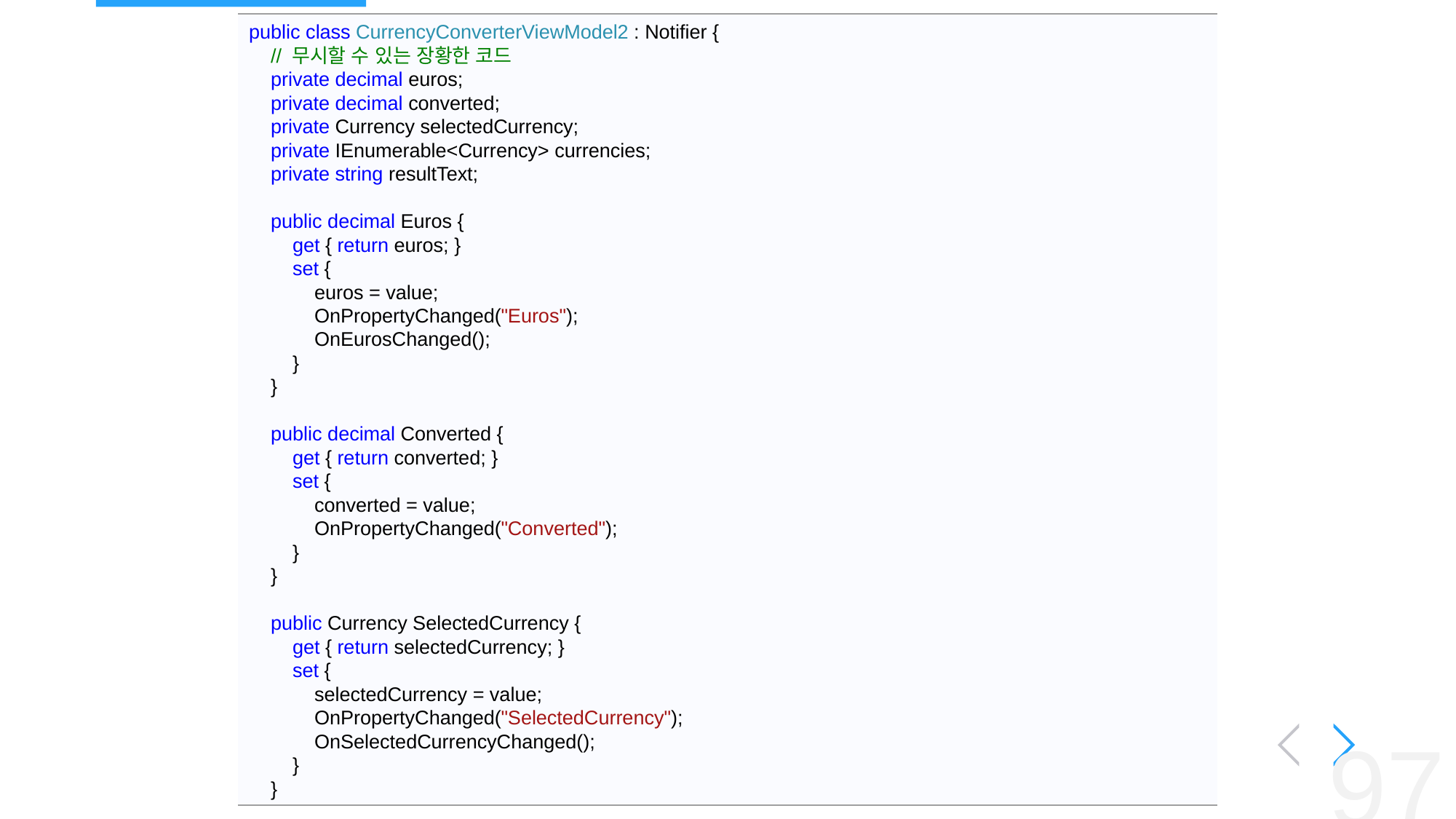

public class CurrencyConverterViewModel2 : Notifier {
    // 무시할 수 있는 장황한 코드
    private decimal euros;
    private decimal converted;
    private Currency selectedCurrency;
    private IEnumerable<Currency> currencies;
    private string resultText;

    public decimal Euros {
        get { return euros; }
        set {
            euros = value;
            OnPropertyChanged("Euros");
            OnEurosChanged();
        }
    }

    public decimal Converted {
        get { return converted; }
        set {
            converted = value;
            OnPropertyChanged("Converted");
        }
    }

    public Currency SelectedCurrency {
        get { return selectedCurrency; }
        set {
            selectedCurrency = value;
            OnPropertyChanged("SelectedCurrency");
            OnSelectedCurrencyChanged();
        }
    }
97